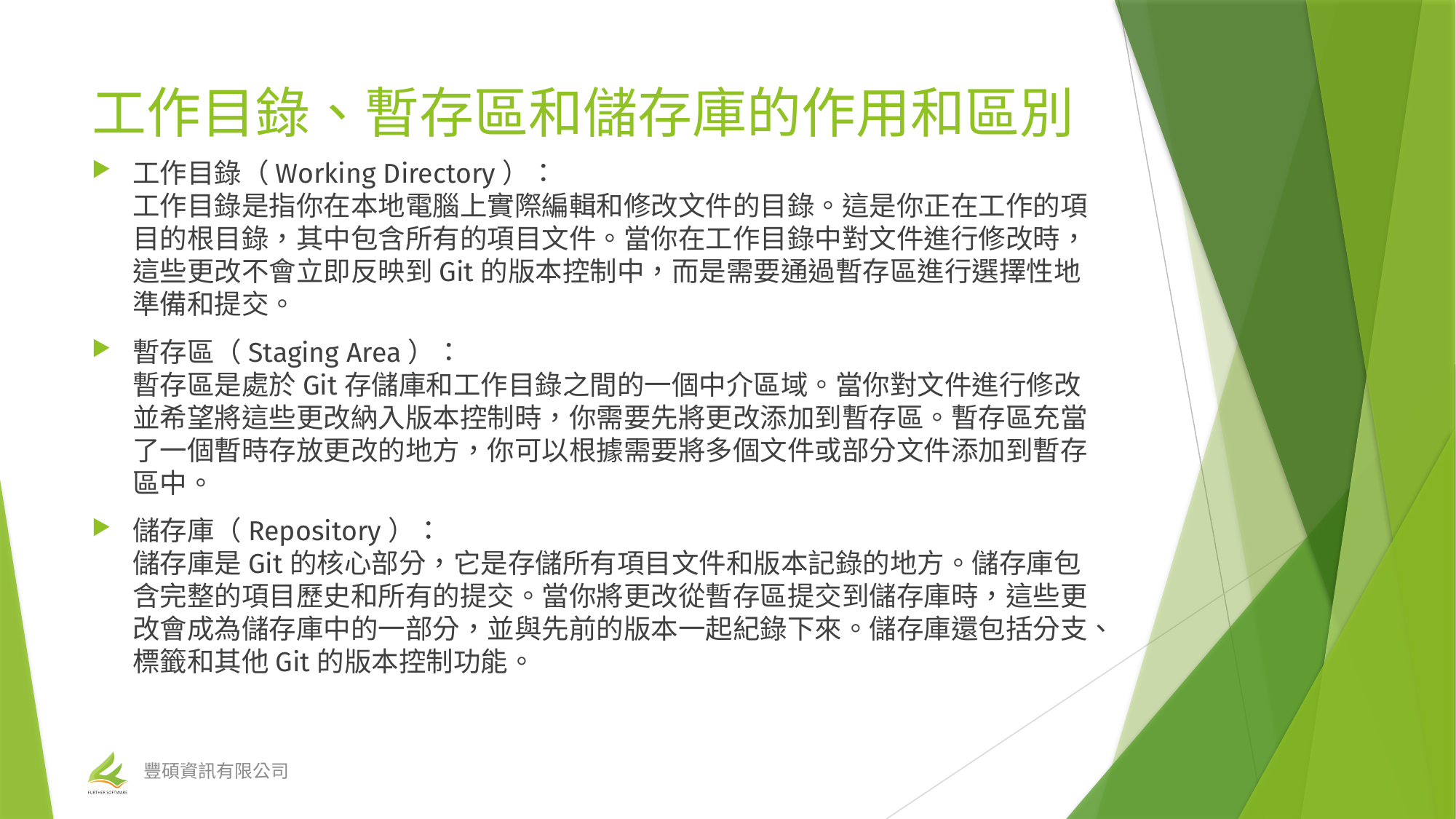

# 工作目錄、暫存區和儲存庫的作用和區別
工作目錄（Working Directory）：
工作目錄是指你在本地電腦上實際編輯和修改文件的目錄。這是你正在工作的項目的根目錄，其中包含所有的項目文件。當你在工作目錄中對文件進行修改時，這些更改不會立即反映到Git的版本控制中，而是需要通過暫存區進行選擇性地準備和提交。
暫存區（Staging Area）：
暫存區是處於Git存儲庫和工作目錄之間的一個中介區域。當你對文件進行修改並希望將這些更改納入版本控制時，你需要先將更改添加到暫存區。暫存區充當了一個暫時存放更改的地方，你可以根據需要將多個文件或部分文件添加到暫存區中。
儲存庫（Repository）：
儲存庫是Git的核心部分，它是存儲所有項目文件和版本記錄的地方。儲存庫包含完整的項目歷史和所有的提交。當你將更改從暫存區提交到儲存庫時，這些更改會成為儲存庫中的一部分，並與先前的版本一起紀錄下來。儲存庫還包括分支、標籤和其他Git的版本控制功能。
豐碩資訊有限公司